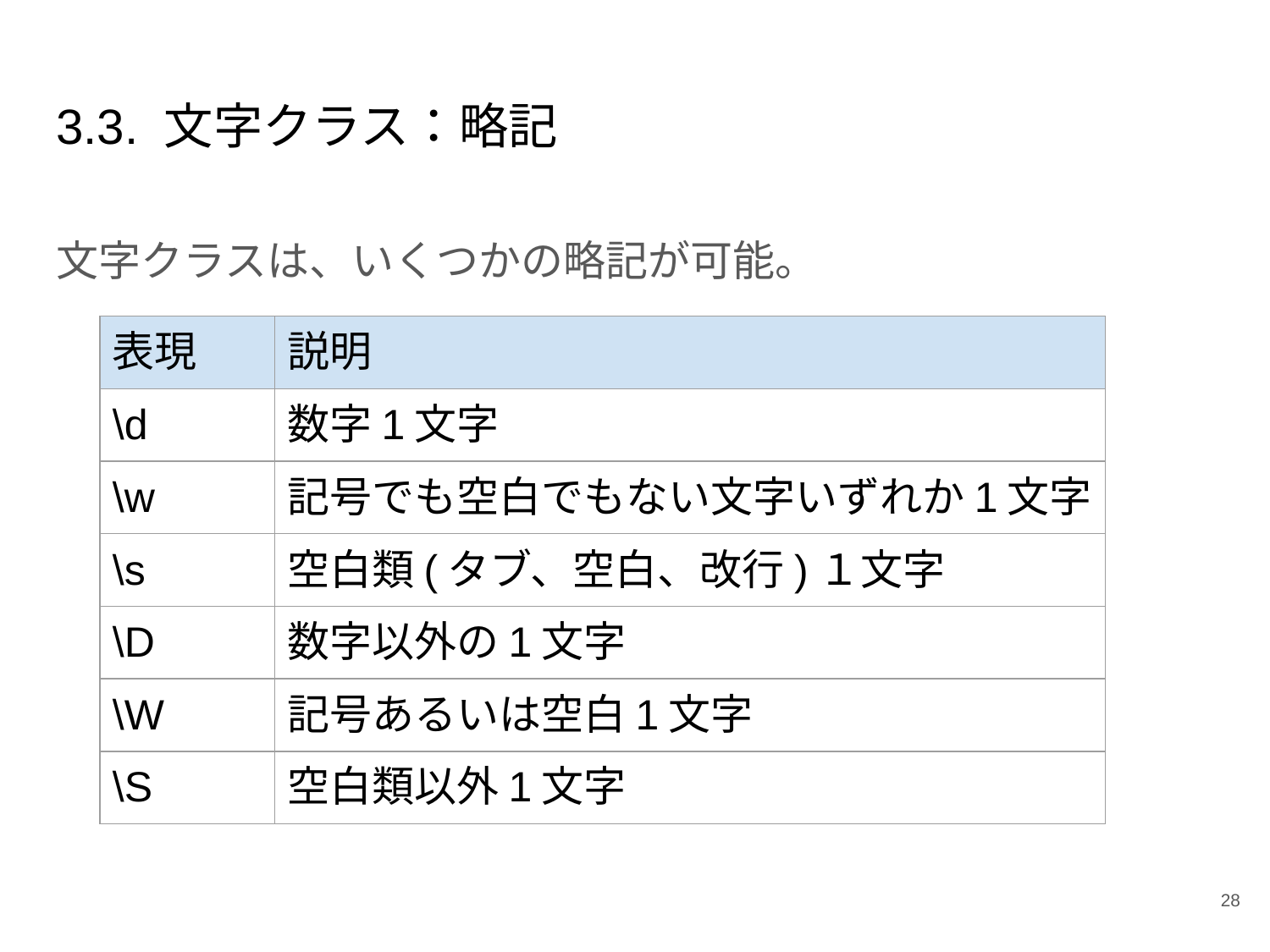

# 3.3. 文字クラス：略記
文字クラスは、いくつかの略記が可能。

| 表現 | 説明 |
| --- | --- |
| \d | 数字1文字 |
| \w | 記号でも空白でもない文字いずれか1文字 |
| \s | 空白類(タブ、空白、改行)１文字 |
| \D | 数字以外の1文字 |
| \W | 記号あるいは空白1文字 |
| \S | 空白類以外1文字 |
28